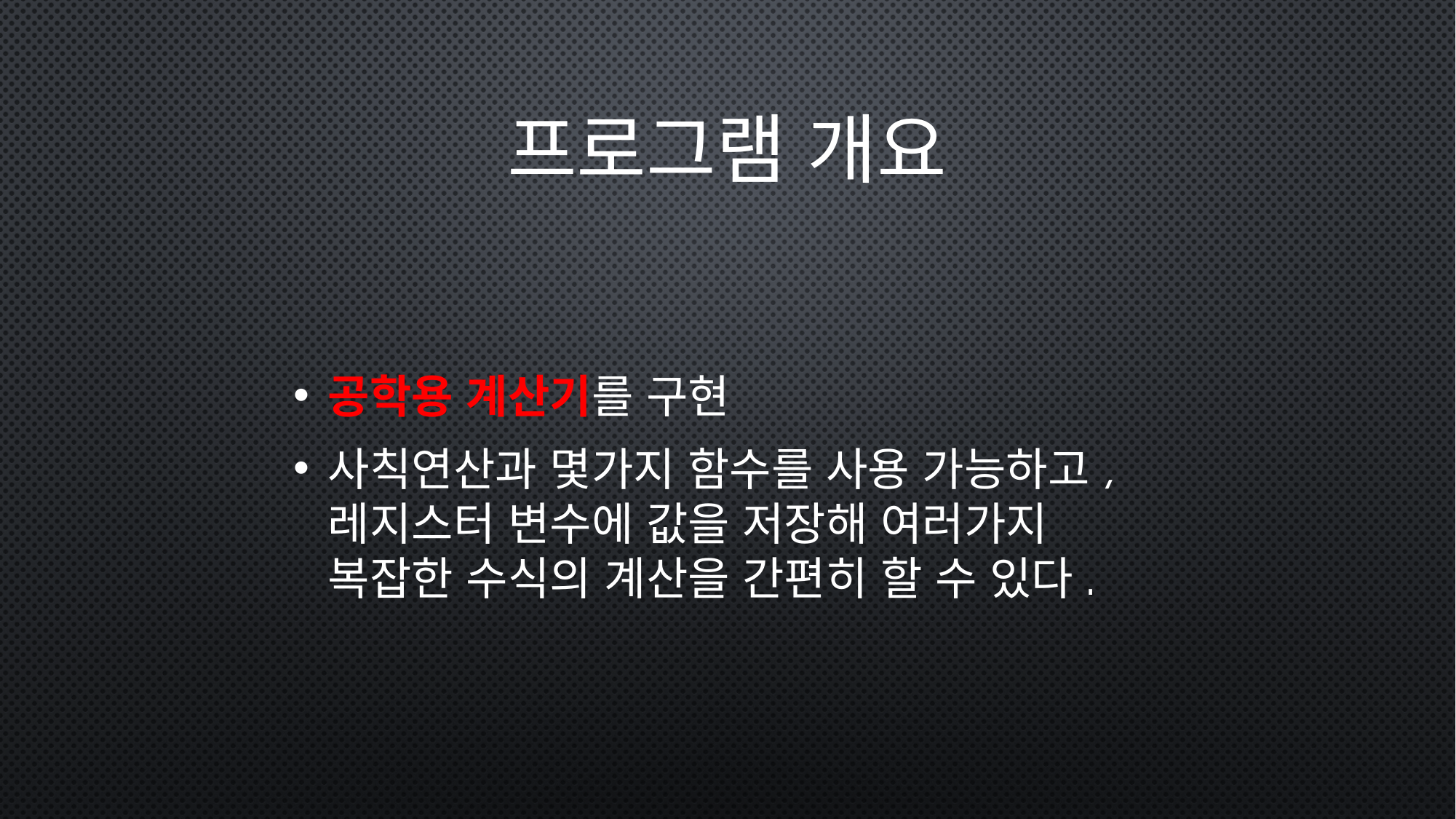

# 프로그램 개요
공학용 계산기를 구현
사칙연산과 몇가지 함수를 사용 가능하고, 레지스터 변수에 값을 저장해 여러가지 복잡한 수식의 계산을 간편히 할 수 있다.